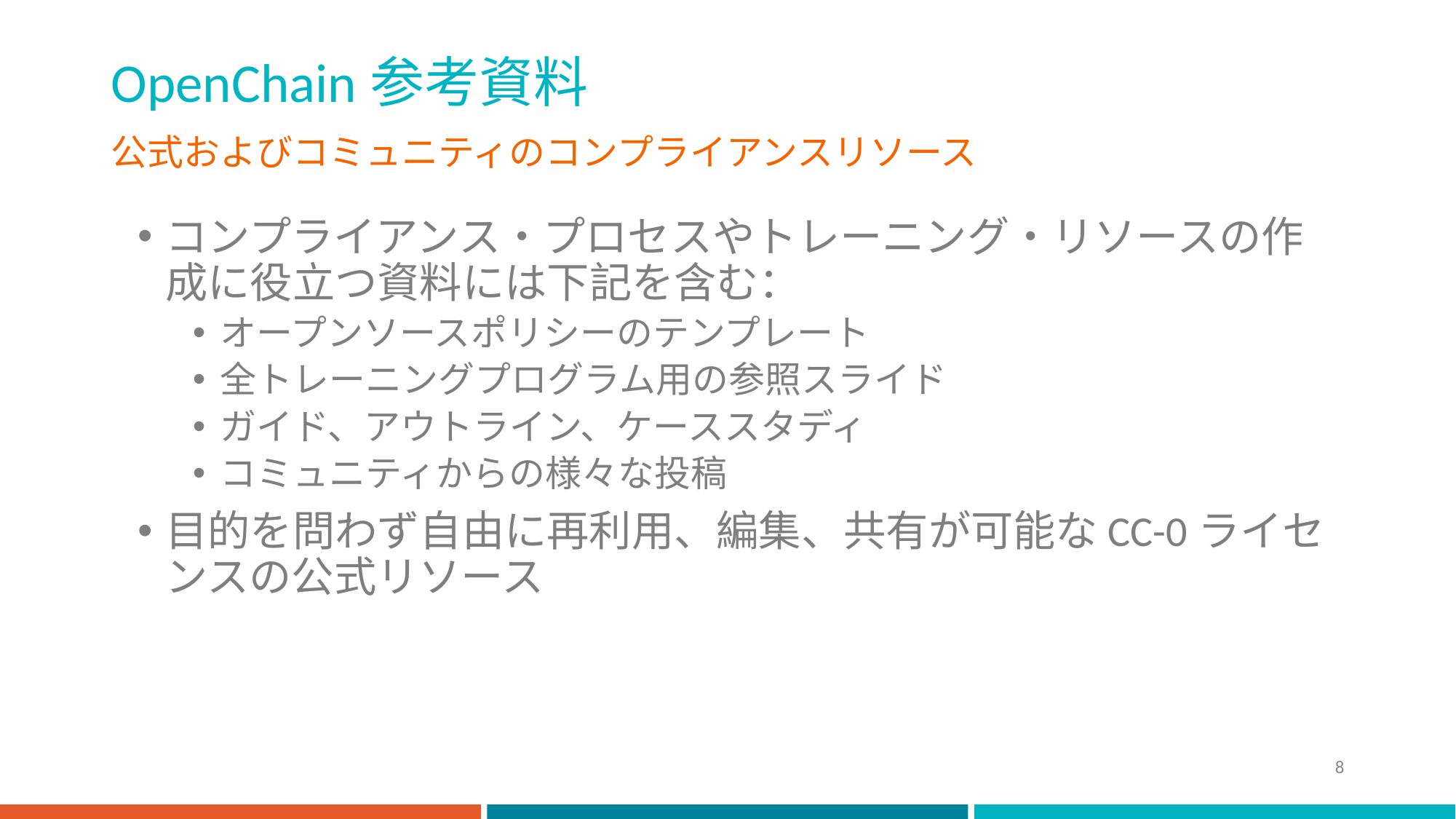

# OpenChain参考資料
公式およびコミュニティのコンプライアンスリソース
コンプライアンス・プロセスやトレーニング・リソースの作成に役立つ資料には下記を含む：
オープンソースポリシーのテンプレート
全トレーニングプログラム用の参照スライド
ガイド、アウトライン、ケーススタディ
コミュニティからの様々な投稿
目的を問わず自由に再利用、編集、共有が可能なCC-0ライセンスの公式リソース
8